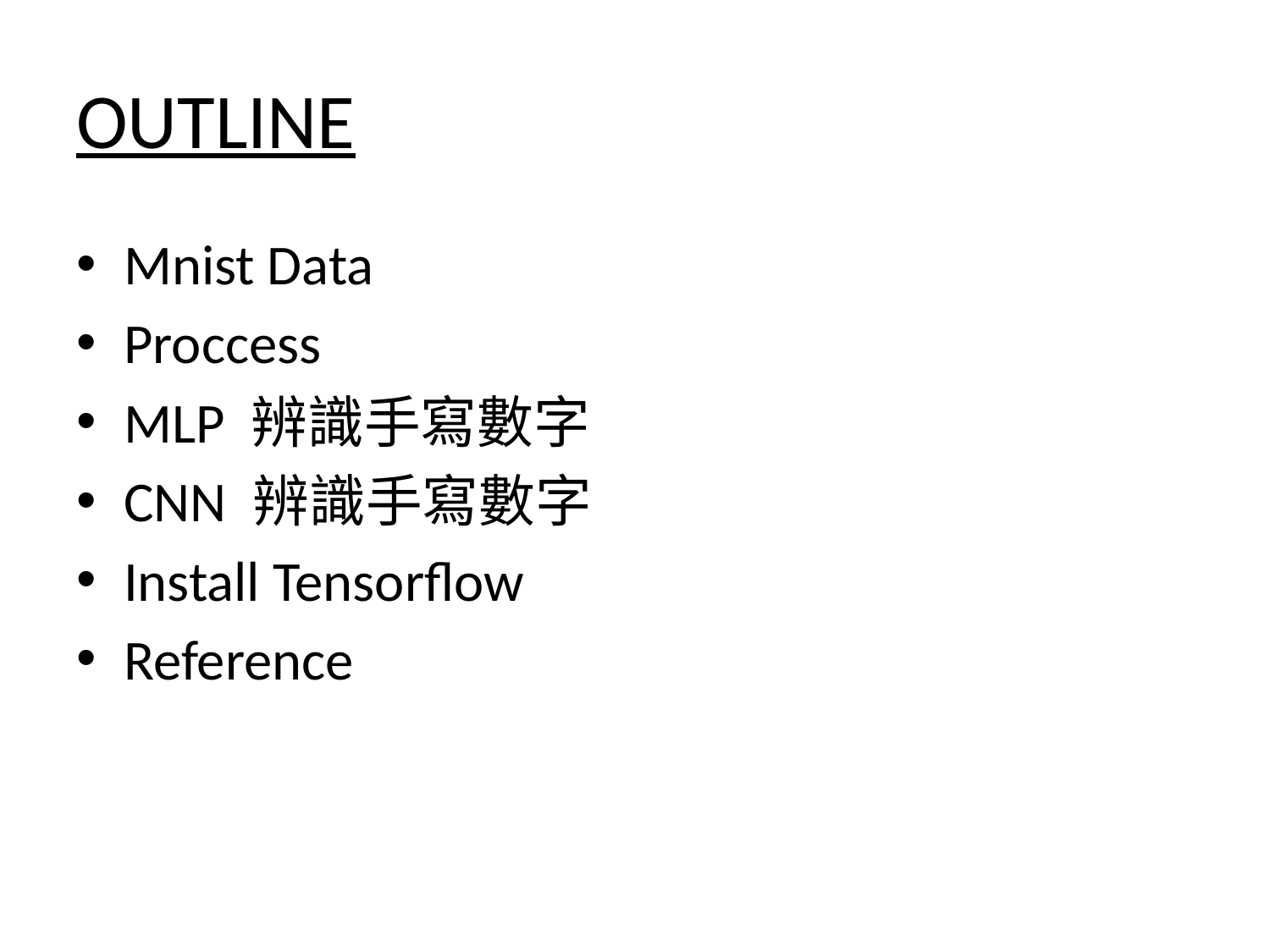

# OUTLINE
Mnist Data
Proccess
MLP 辨識手寫數字
CNN 辨識手寫數字
Install Tensorflow
Reference